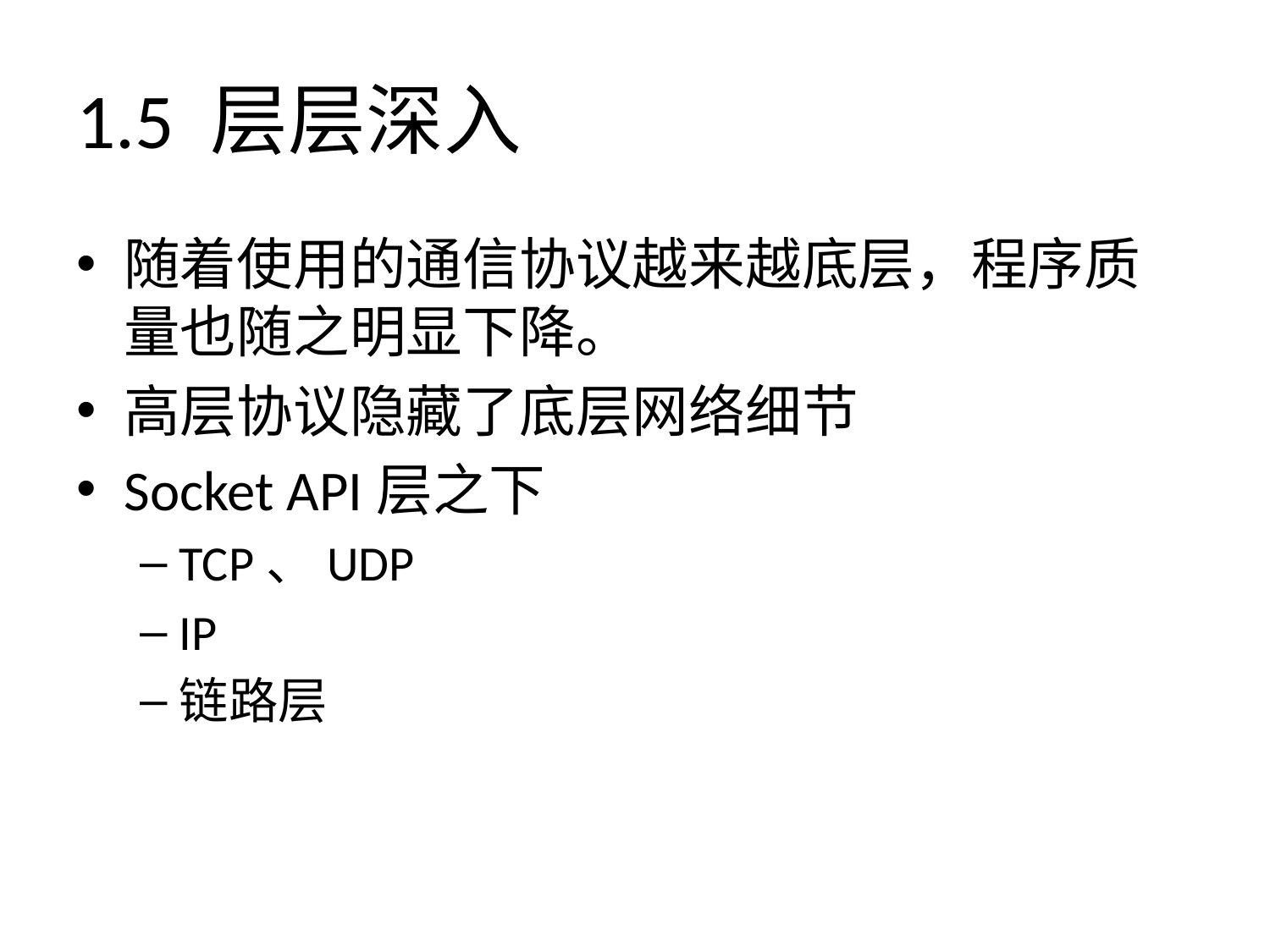

# 1.5 层层深入
随着使用的通信协议越来越底层，程序质量也随之明显下降。
高层协议隐藏了底层网络细节
Socket API层之下
TCP、UDP
IP
链路层